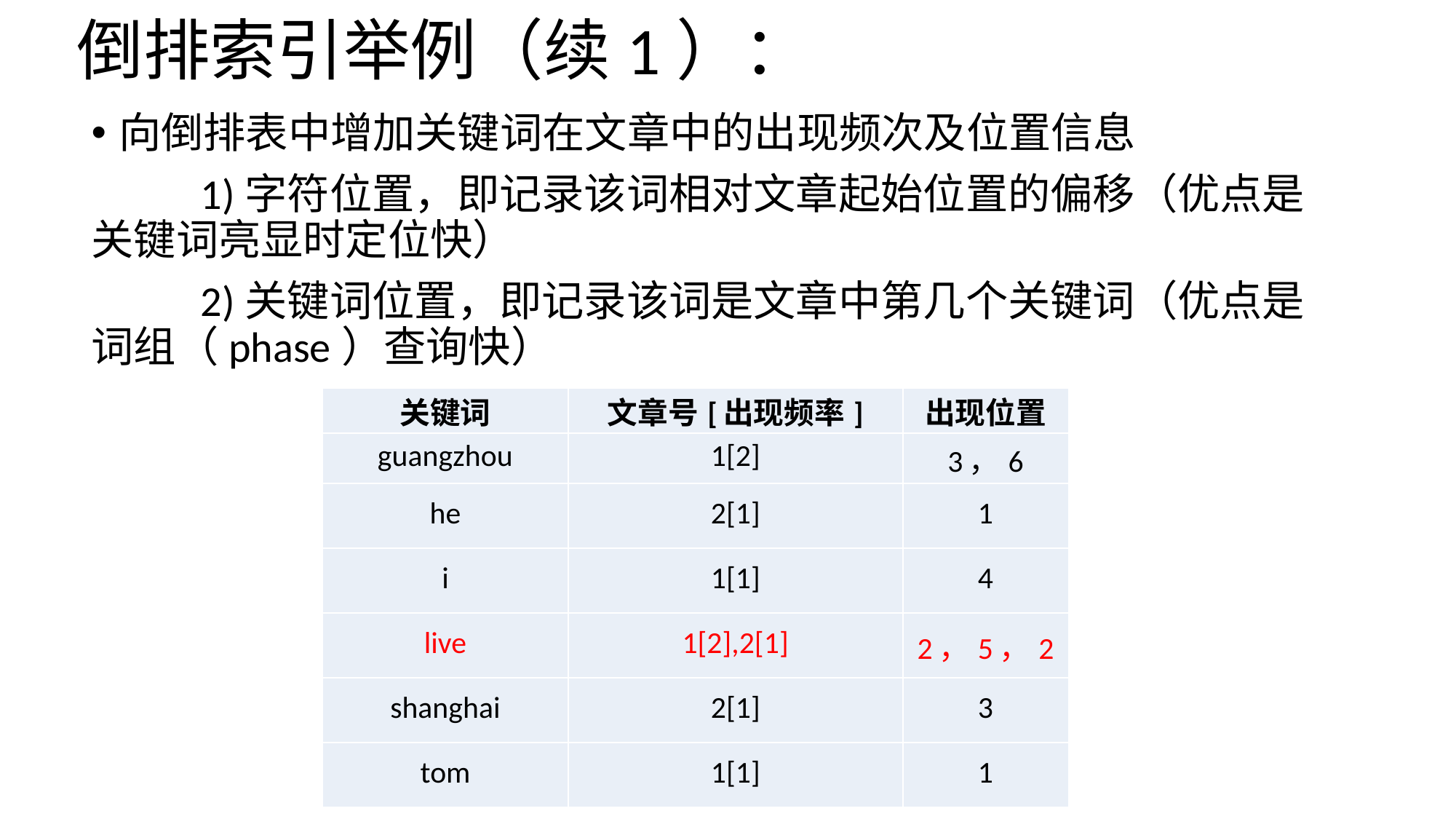

# 倒排索引举例（续1）：
向倒排表中增加关键词在文章中的出现频次及位置信息
	1)字符位置，即记录该词相对文章起始位置的偏移（优点是关键词亮显时定位快）
	2)关键词位置，即记录该词是文章中第几个关键词（优点是词组（phase）查询快）

| 关键词 | 文章号[出现频率] | 出现位置 |
| --- | --- | --- |
| guangzhou | 1[2] | 3，6 |
| he | 2[1] | 1 |
| i | 1[1] | 4 |
| live | 1[2],2[1] | 2，5，2 |
| shanghai | 2[1] | 3 |
| tom | 1[1] | 1 |